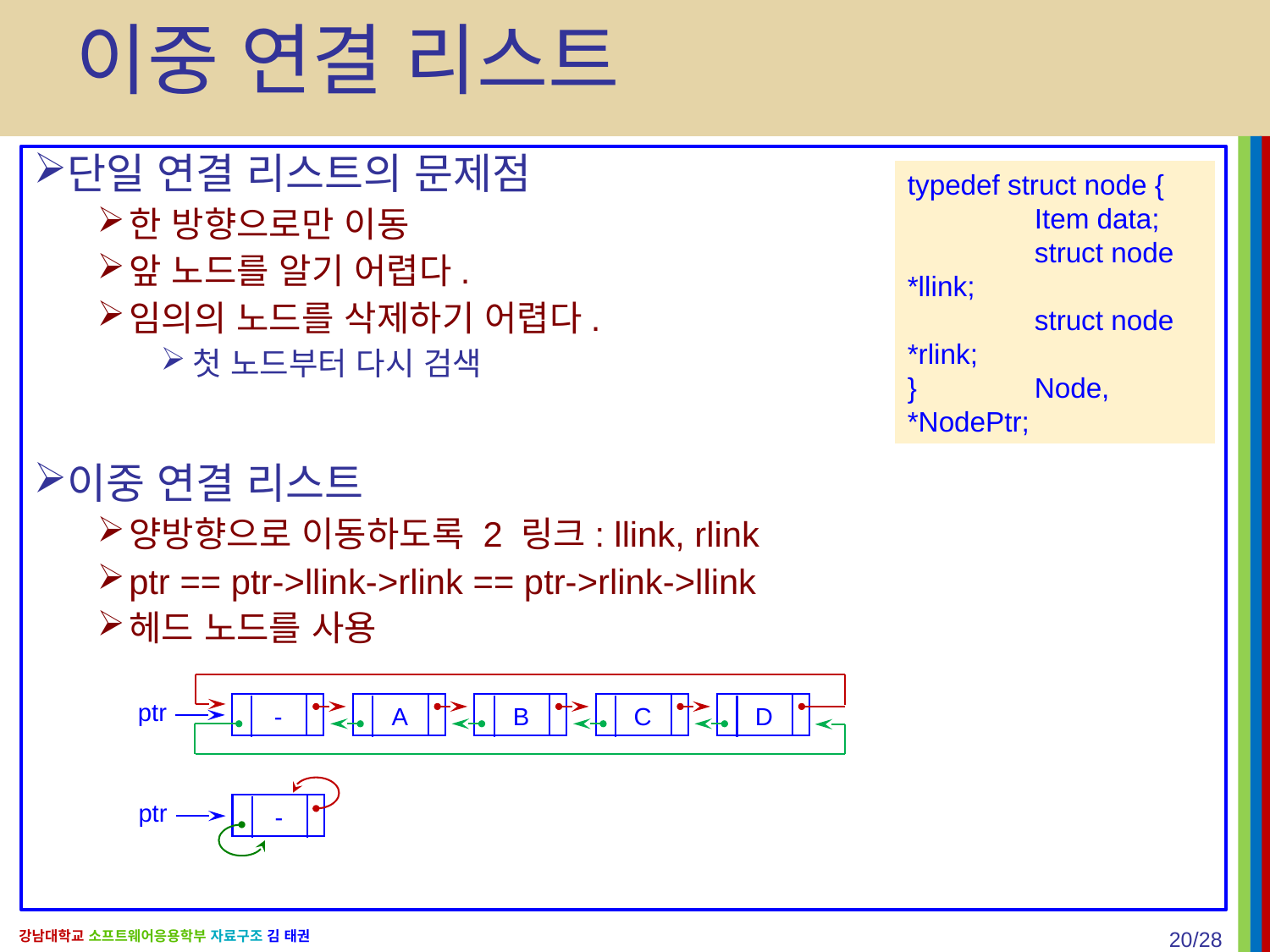

# 이중 연결 리스트
단일 연결 리스트의 문제점
한 방향으로만 이동
앞 노드를 알기 어렵다.
임의의 노드를 삭제하기 어렵다.
첫 노드부터 다시 검색

이중 연결 리스트
양방향으로 이동하도록 2 링크: llink, rlink
ptr == ptr->llink->rlink == ptr->rlink->llink
헤드 노드를 사용
typedef struct node {
	Item data;
	struct node *llink;
	struct node *rlink;
}	Node, *NodePtr;
ptr

-

A

B

C

D

ptr

-

20/28